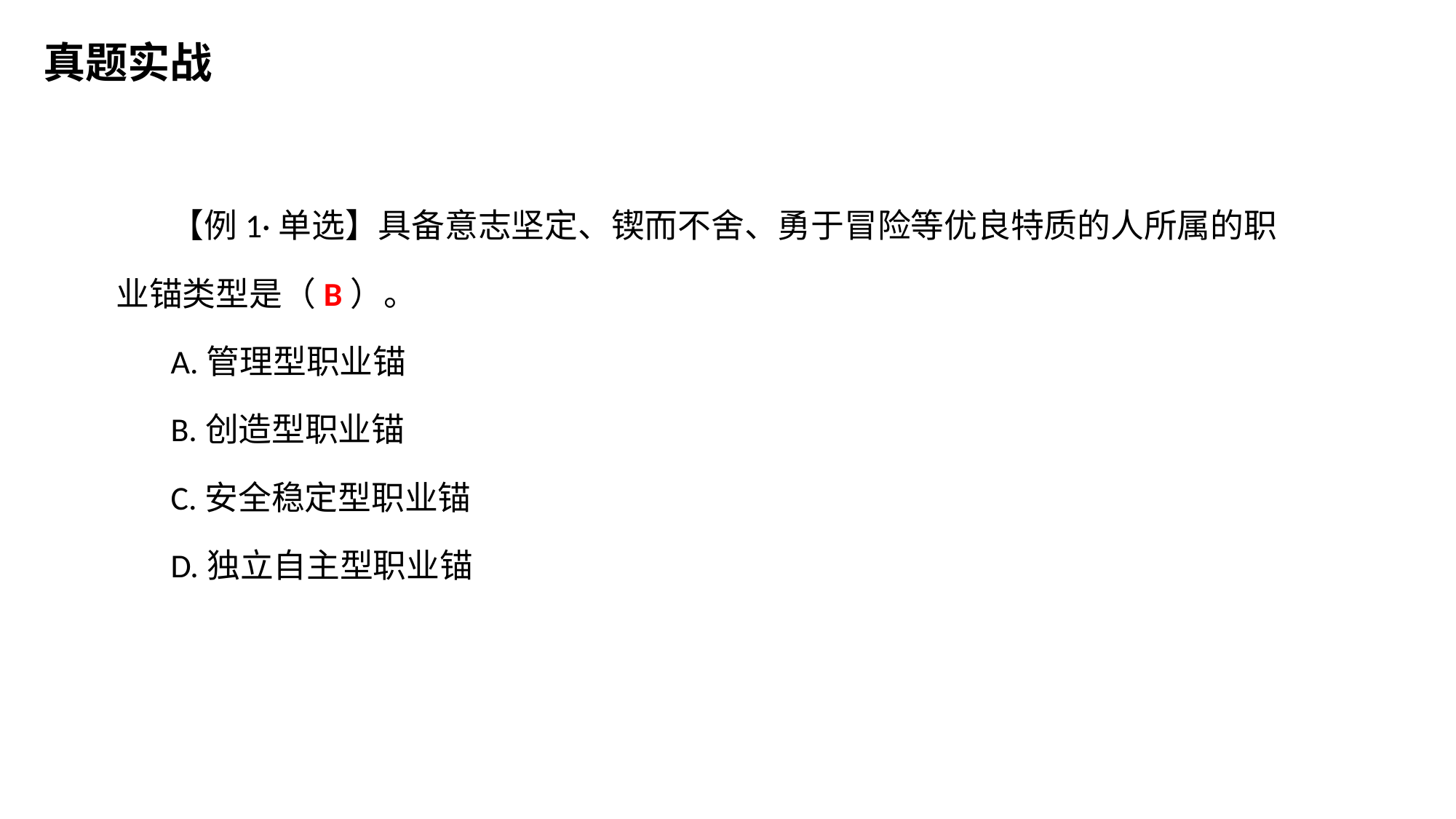

真题实战
【例1·单选】具备意志坚定、锲而不舍、勇于冒险等优良特质的人所属的职业锚类型是（B）。
A.管理型职业锚
B.创造型职业锚
C.安全稳定型职业锚
D.独立自主型职业锚